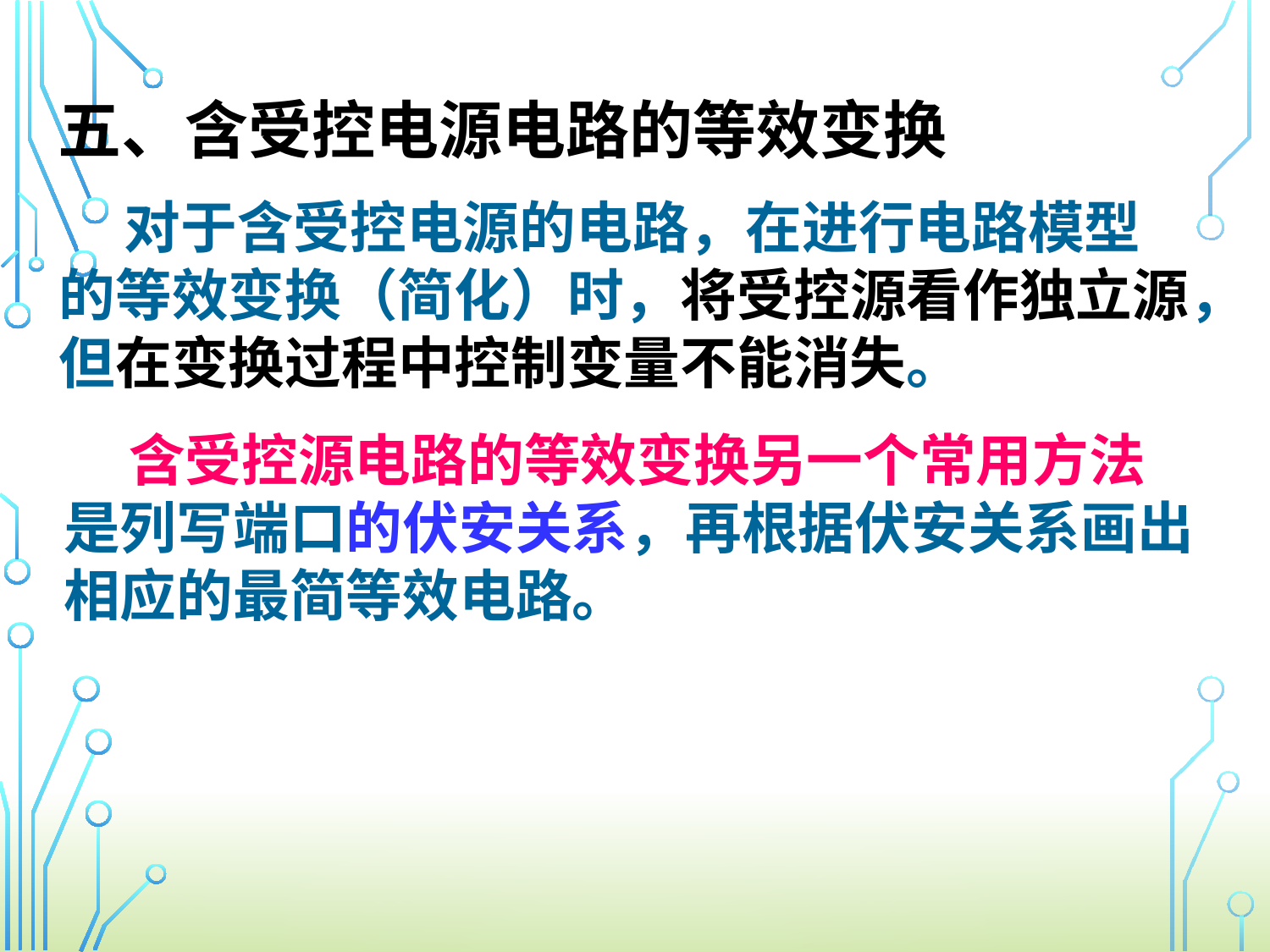

五、含受控电源电路的等效变换
    对于含受控电源的电路，在进行电路模型的等效变换（简化）时，将受控源看作独立源，但在变换过程中控制变量不能消失。
    含受控源电路的等效变换另一个常用方法是列写端口的伏安关系，再根据伏安关系画出相应的最简等效电路。